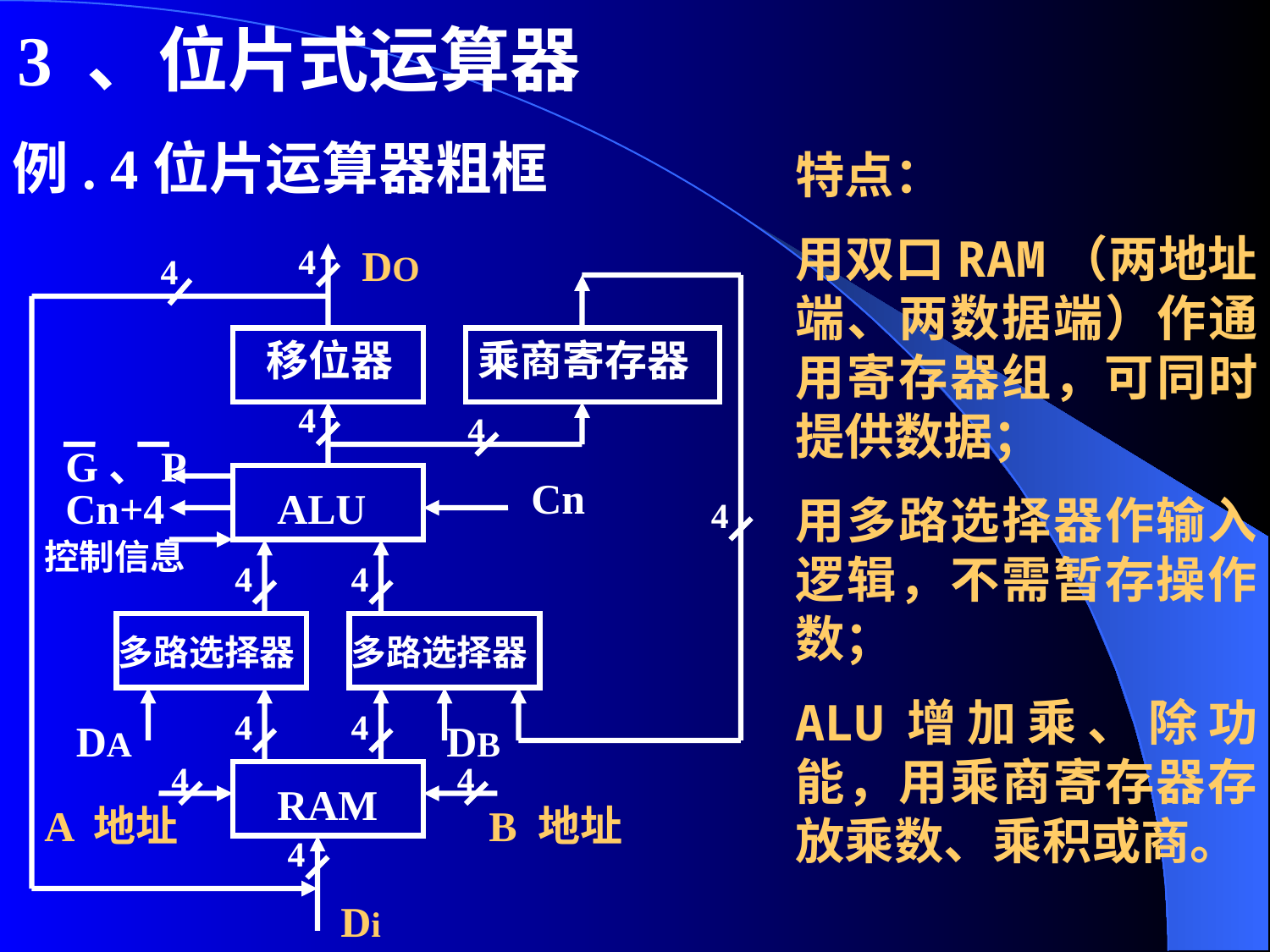

3 、位片式运算器
例. 4位片运算器粗框
特点：
用双口RAM（两地址端、两数据端）作通用寄存器组，可同时提供数据；
用多路选择器作输入逻辑，不需暂存操作数；
ALU增加乘、除功能，用乘商寄存器存放乘数、乘积或商。
4

DO
4

移位器

乘商寄存器
4

4

G、P

Cn
Cn+4

ALU
4

控制信息

4

4

多路选择器
多路选择器

4

4

DA
DB

4

4

RAM
A 地址

B 地址
4

Di